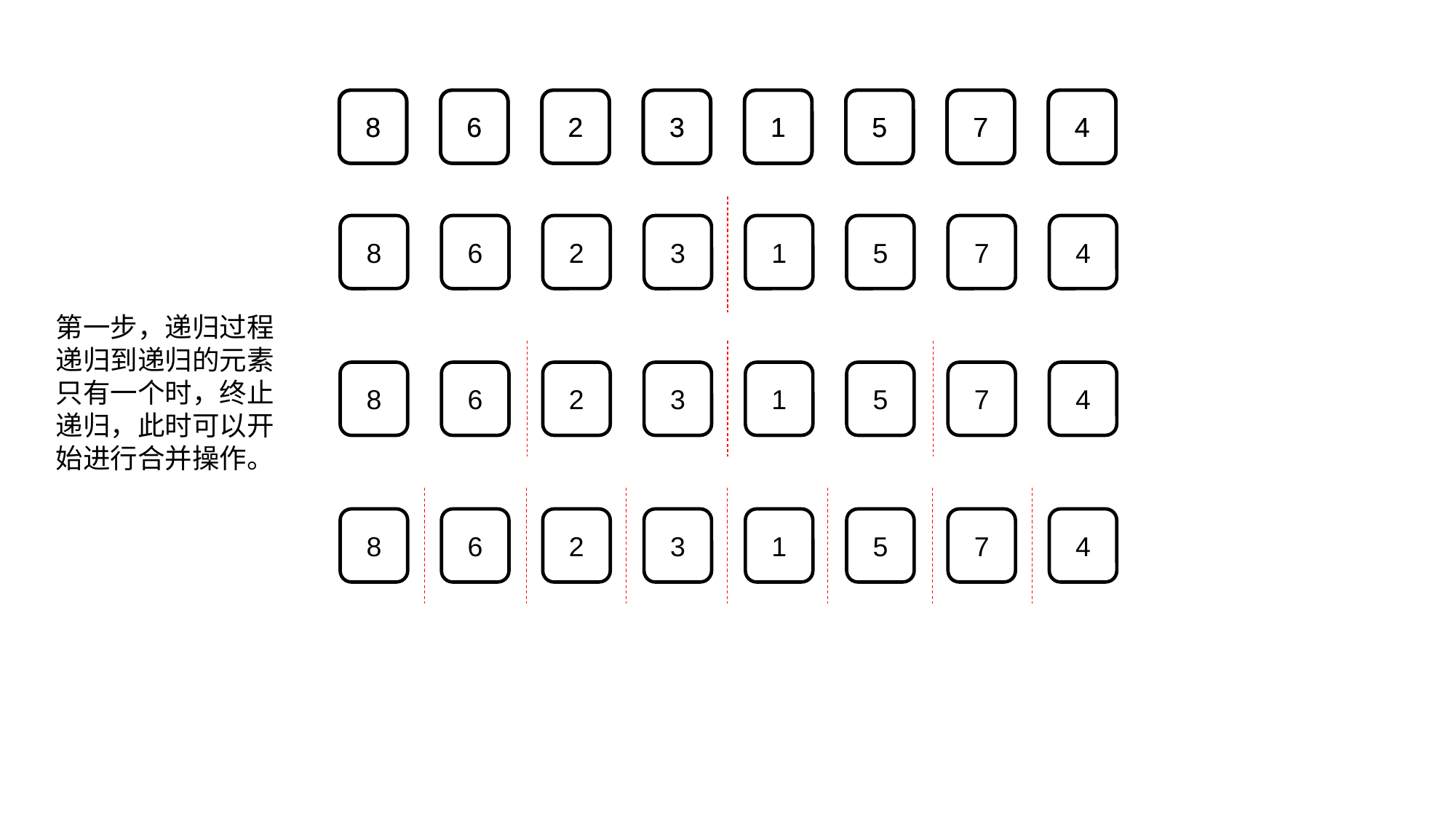

8
6
2
3
1
5
7
4
8
6
2
3
1
5
7
4
8
6
2
3
1
5
7
4
第一步，递归过程
递归到递归的元素只有一个时，终止递归，此时可以开始进行合并操作。

8
6
2
3
1
5
7
4
8
6
2
3
1
5
7
4